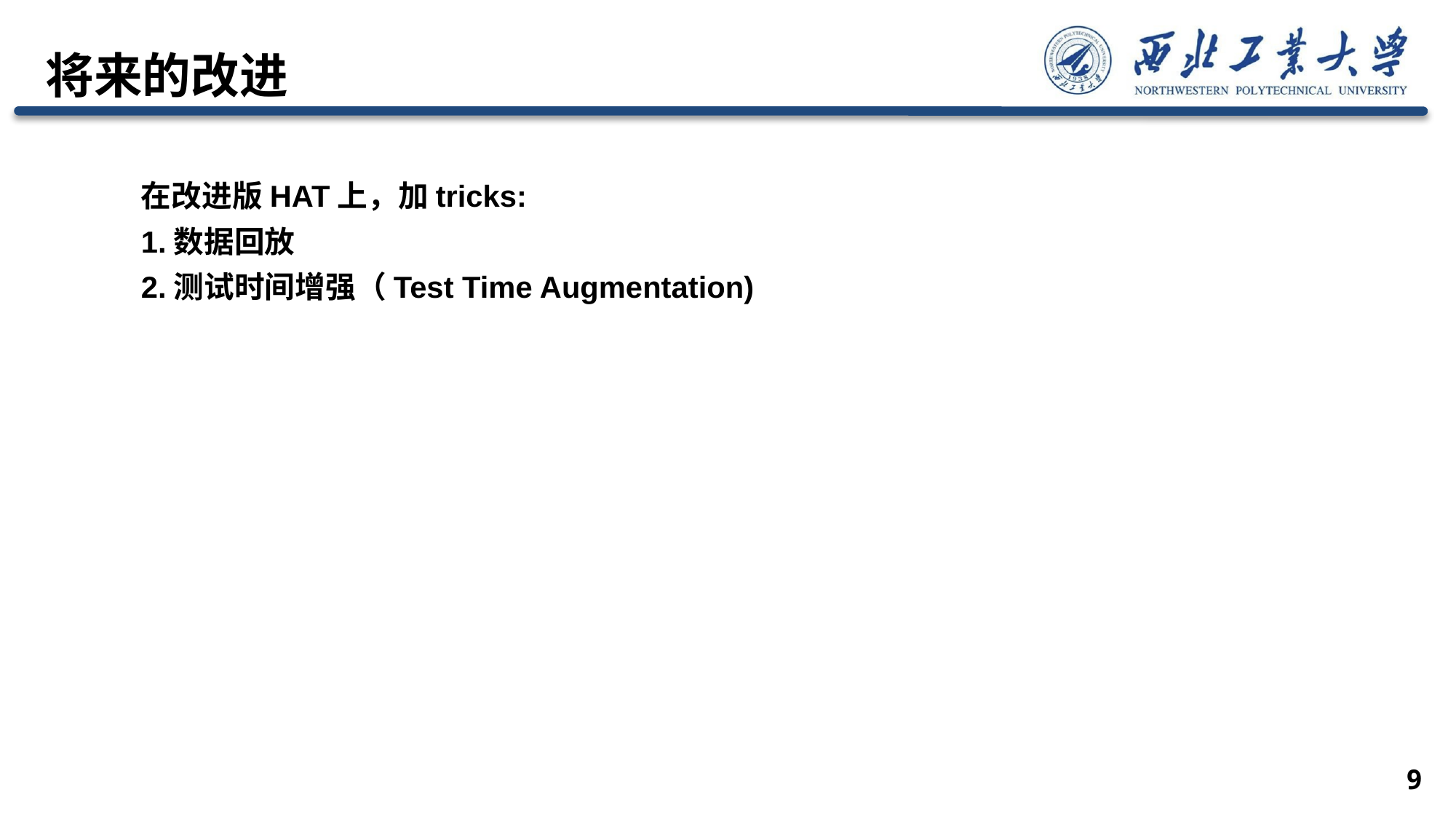

将来的改进
在改进版HAT上，加tricks:
1.数据回放
2.测试时间增强（Test Time Augmentation)
9